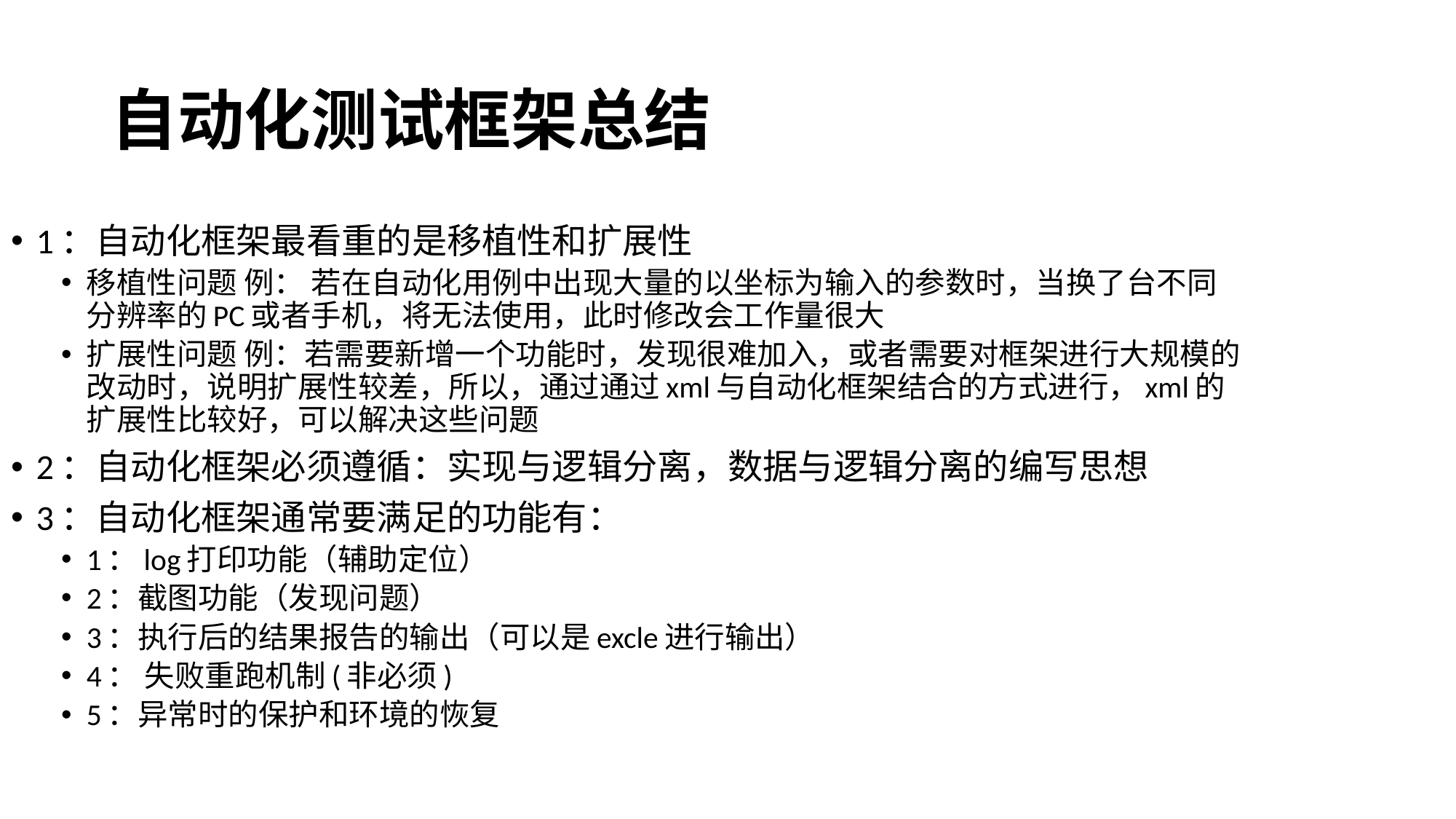

# 自动化测试框架总结
1：自动化框架最看重的是移植性和扩展性
移植性问题 例： 若在自动化用例中出现大量的以坐标为输入的参数时，当换了台不同分辨率的PC或者手机，将无法使用，此时修改会工作量很大
扩展性问题 例：若需要新增一个功能时，发现很难加入，或者需要对框架进行大规模的改动时，说明扩展性较差，所以，通过通过xml与自动化框架结合的方式进行，xml的扩展性比较好，可以解决这些问题
2：自动化框架必须遵循：实现与逻辑分离，数据与逻辑分离的编写思想
3：自动化框架通常要满足的功能有：
1：log打印功能（辅助定位）
2：截图功能（发现问题）
3：执行后的结果报告的输出（可以是excle进行输出）
4： 失败重跑机制(非必须)
5：异常时的保护和环境的恢复